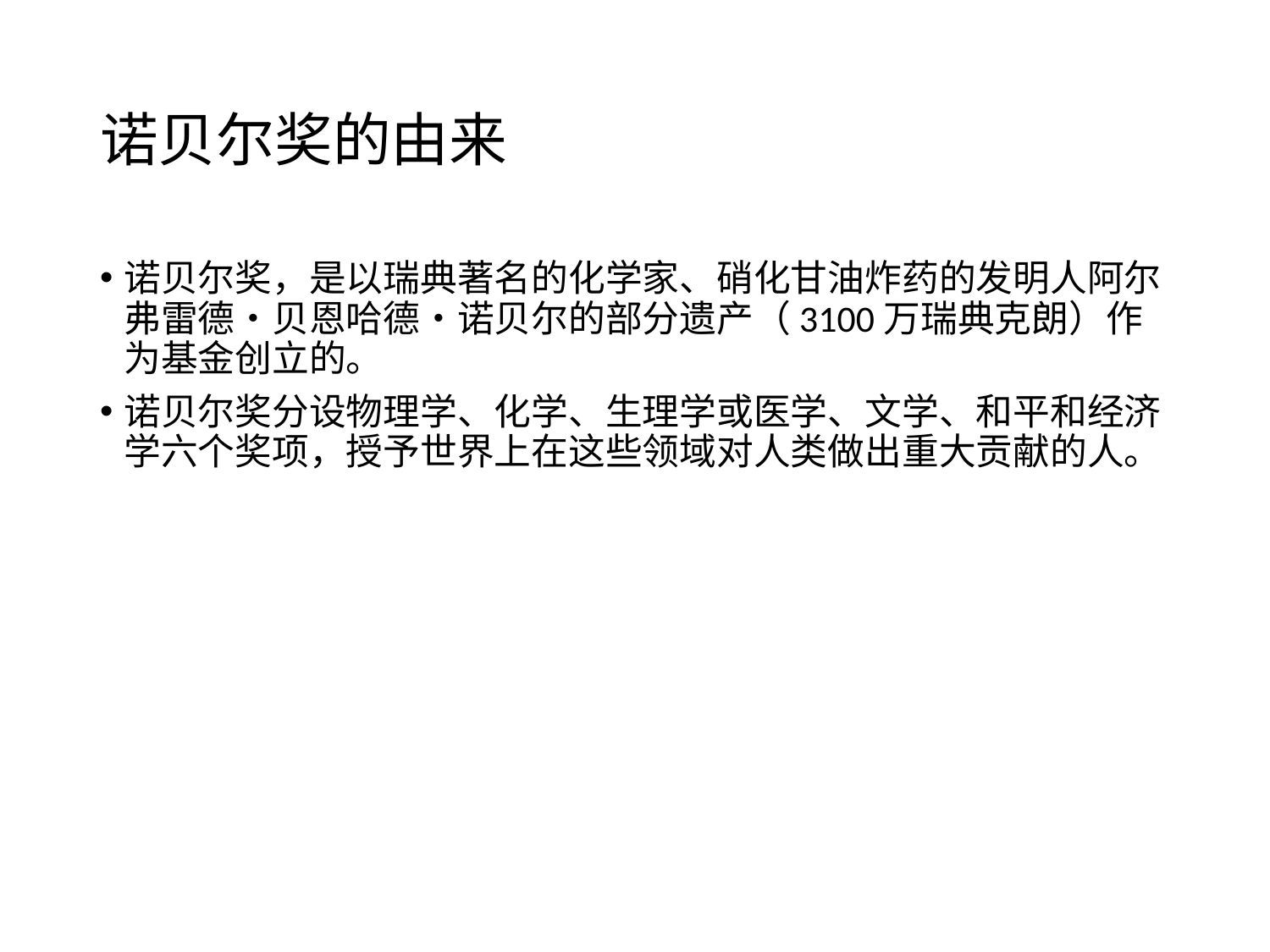

# 诺贝尔奖的由来
诺贝尔奖，是以瑞典著名的化学家、硝化甘油炸药的发明人阿尔弗雷德•贝恩哈德•诺贝尔的部分遗产（3100万瑞典克朗）作为基金创立的。
诺贝尔奖分设物理学、化学、生理学或医学、文学、和平和经济学六个奖项，授予世界上在这些领域对人类做出重大贡献的人。